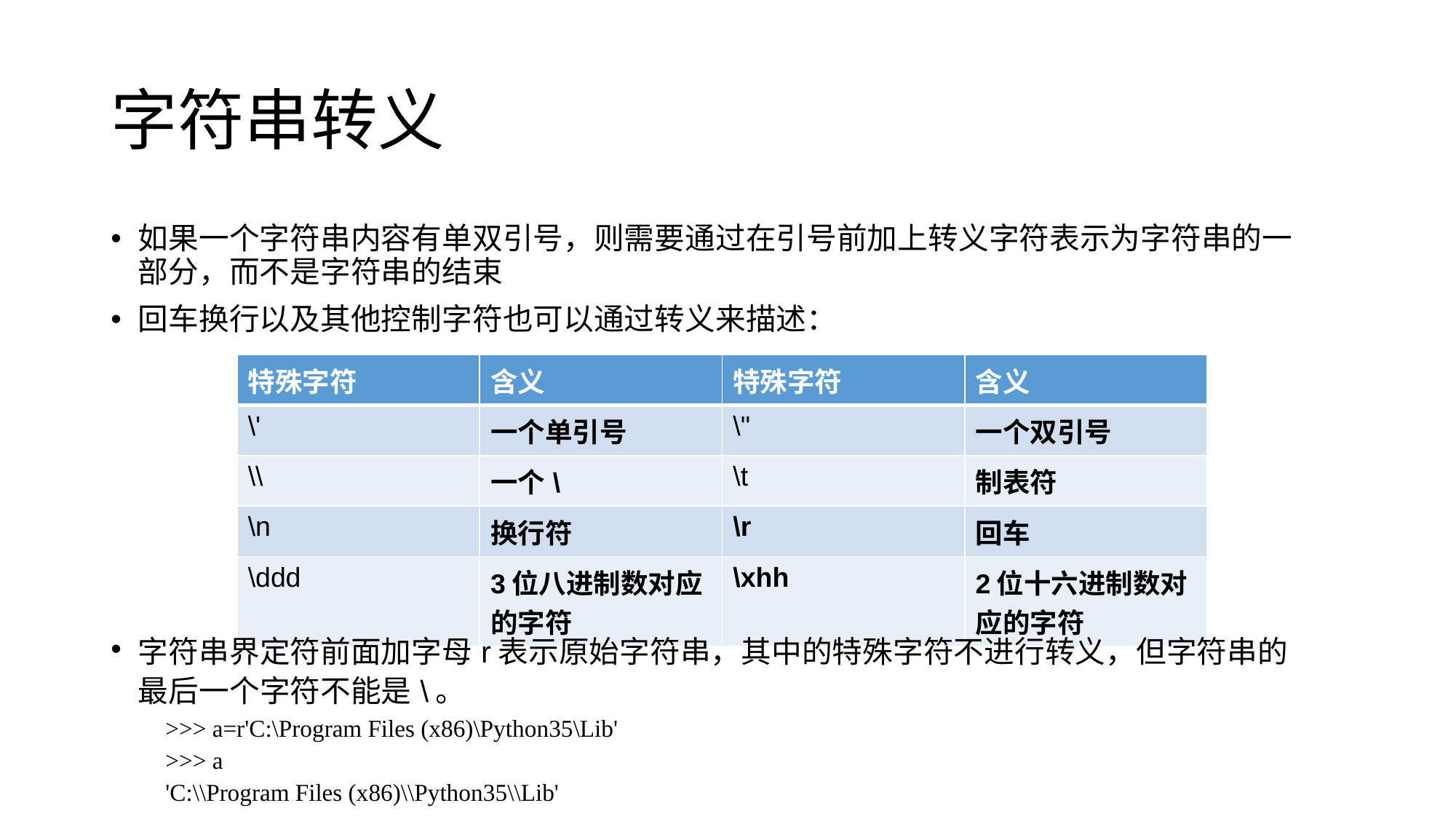

# 字符串转义
如果一个字符串内容有单双引号，则需要通过在引号前加上转义字符表示为字符串的一部分，而不是字符串的结束
回车换行以及其他控制字符也可以通过转义来描述：

| 特殊字符 | 含义 | 特殊字符 | 含义 |
| --- | --- | --- | --- |
| \' | 一个单引号 | \" | 一个双引号 |
| \\ | 一个\ | \t | 制表符 |
| \n | 换行符 | \r | 回车 |
| \ddd | 3位八进制数对应的字符 | \xhh | 2位十六进制数对应的字符 |
字符串界定符前面加字母r表示原始字符串，其中的特殊字符不进行转义，但字符串的最后一个字符不能是\。
>>> a=r'C:\Program Files (x86)\Python35\Lib'
>>> a
'C:\\Program Files (x86)\\Python35\\Lib'